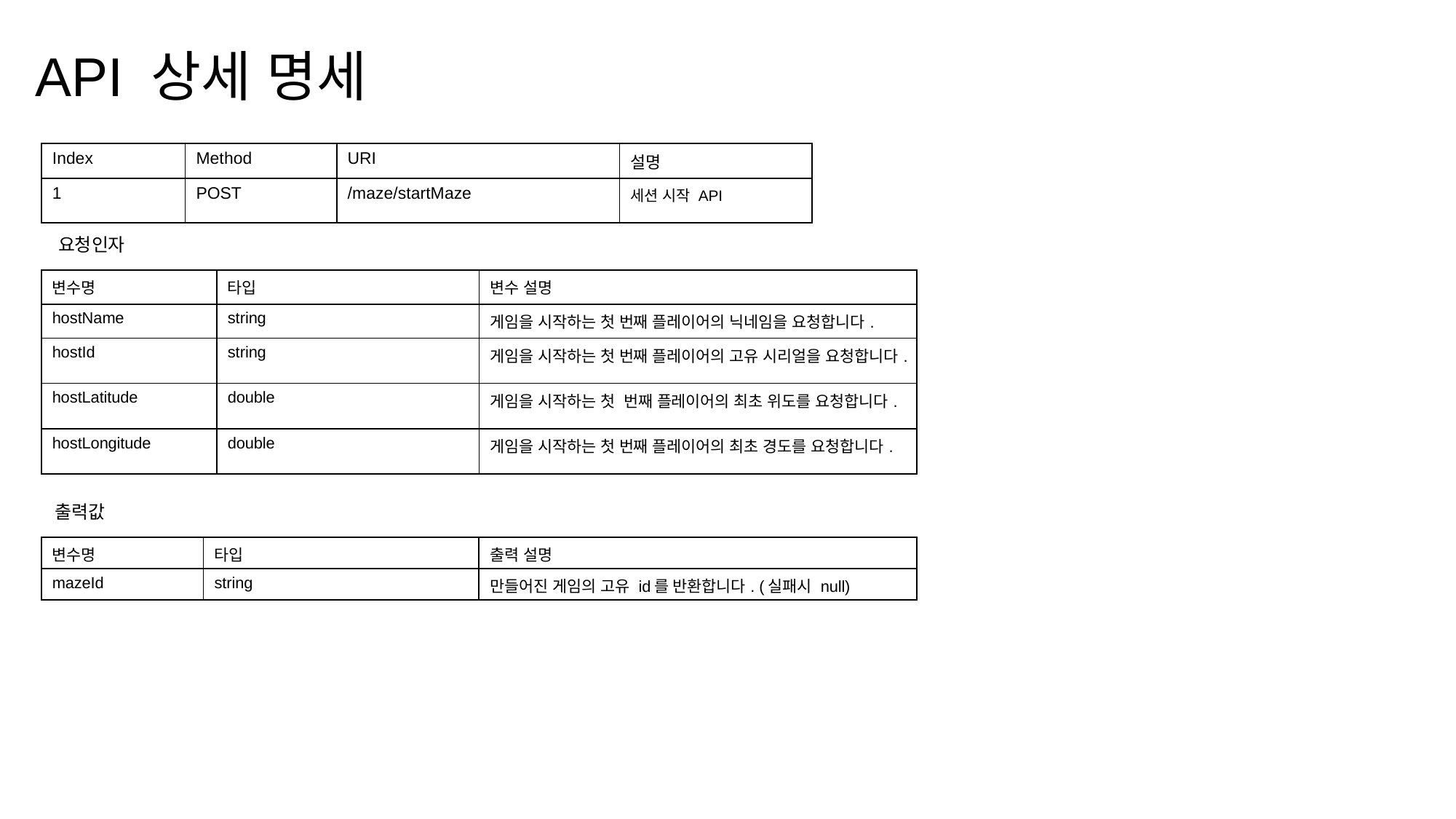

# API 상세 명세
| Index | Method | URI | 설명 |
| --- | --- | --- | --- |
| 1 | POST | /maze/startMaze | 세션 시작 API |
요청인자
| 변수명 | 타입 | 변수 설명 |
| --- | --- | --- |
| hostName | string | 게임을 시작하는 첫 번째 플레이어의 닉네임을 요청합니다. |
| hostId | string | 게임을 시작하는 첫 번째 플레이어의 고유 시리얼을 요청합니다. |
| hostLatitude | double | 게임을 시작하는 첫 번째 플레이어의 최초 위도를 요청합니다. |
| hostLongitude | double | 게임을 시작하는 첫 번째 플레이어의 최초 경도를 요청합니다. |
출력값
| 변수명 | 타입 | 출력 설명 |
| --- | --- | --- |
| mazeId | string | 만들어진 게임의 고유 id를 반환합니다. (실패시 null) |